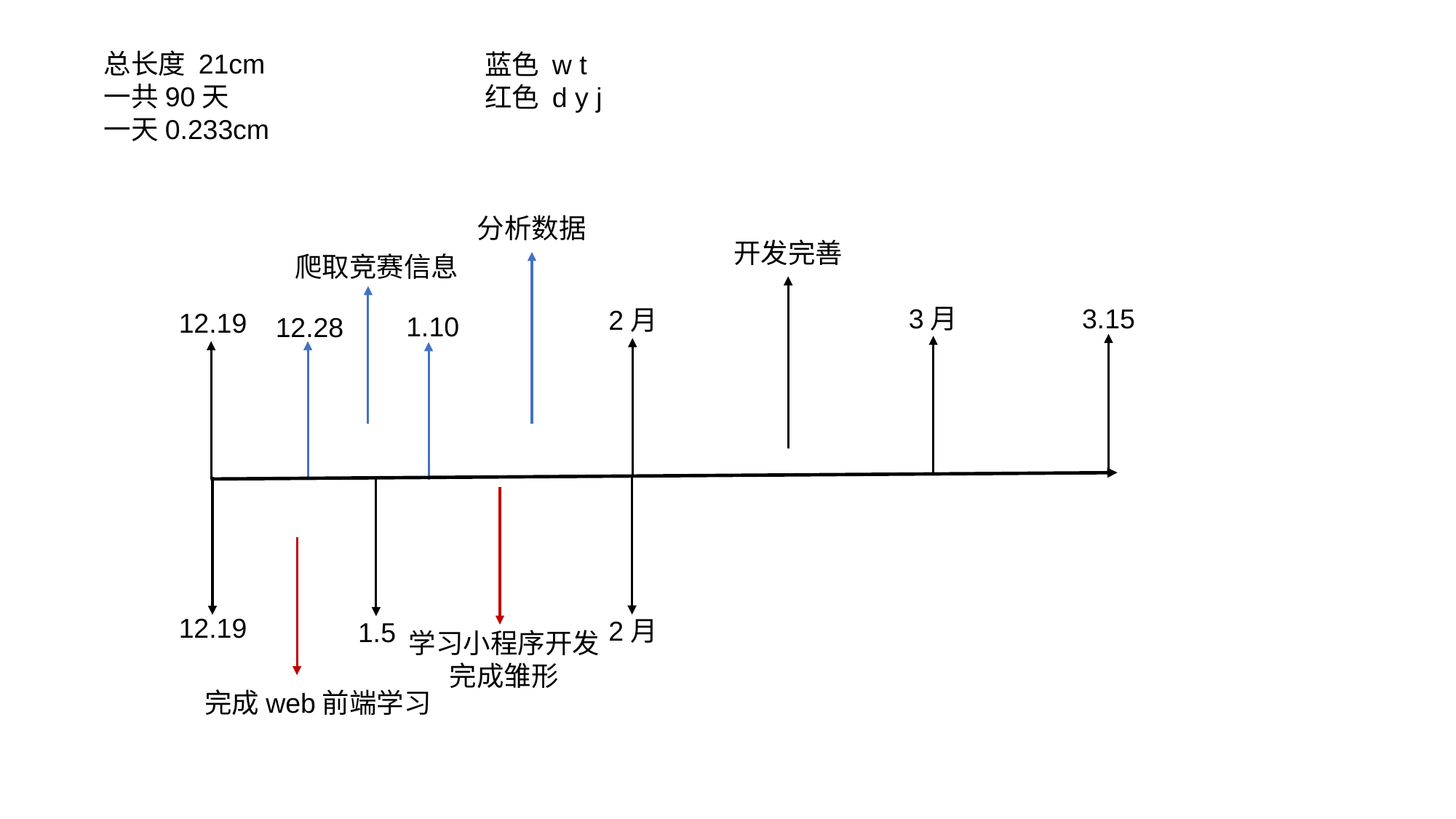

总长度 21cm
一共90天
一天0.233cm
蓝色 w t
红色 d y j
分析数据
开发完善
爬取竞赛信息
3月
3.15
2月
12.19
1.10
12.28
2月
12.19
1.5
学习小程序开发
完成雏形
完成web前端学习